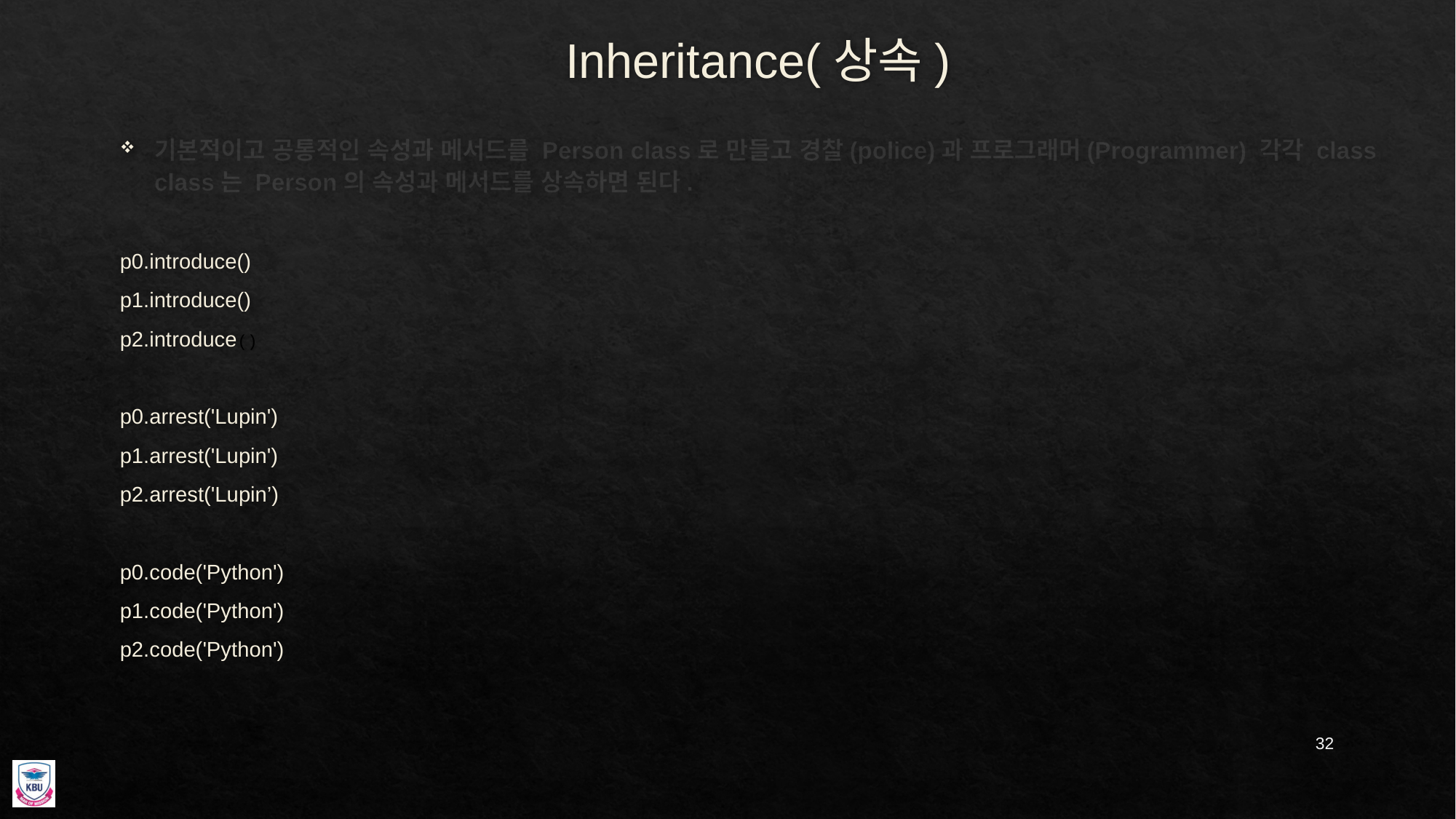

# Inheritance(상속)
기본적이고 공통적인 속성과 메서드를 Person class로 만들고 경찰(police)과 프로그래머(Programmer) 각각 class class는 Person의 속성과 메서드를 상속하면 된다.

p0.introduce()
p1.introduce()
p2.introduce()

p0.arrest('Lupin')
p1.arrest('Lupin')
p2.arrest('Lupin’)

p0.code('Python')
p1.code('Python')
p2.code('Python')

32